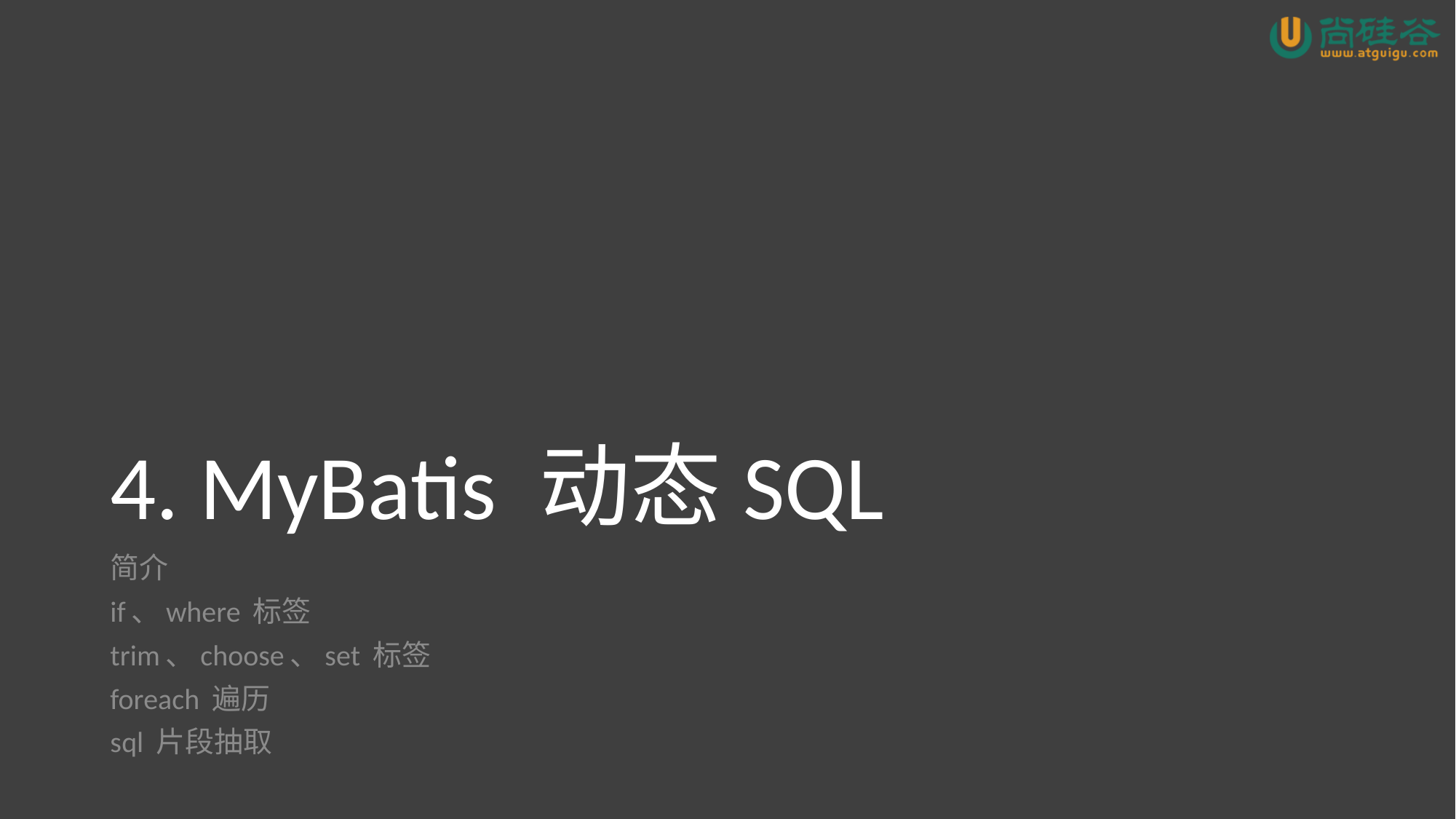

# 4. MyBatis 动态SQL
简介
if、where 标签
trim、choose、set 标签
foreach 遍历
sql 片段抽取